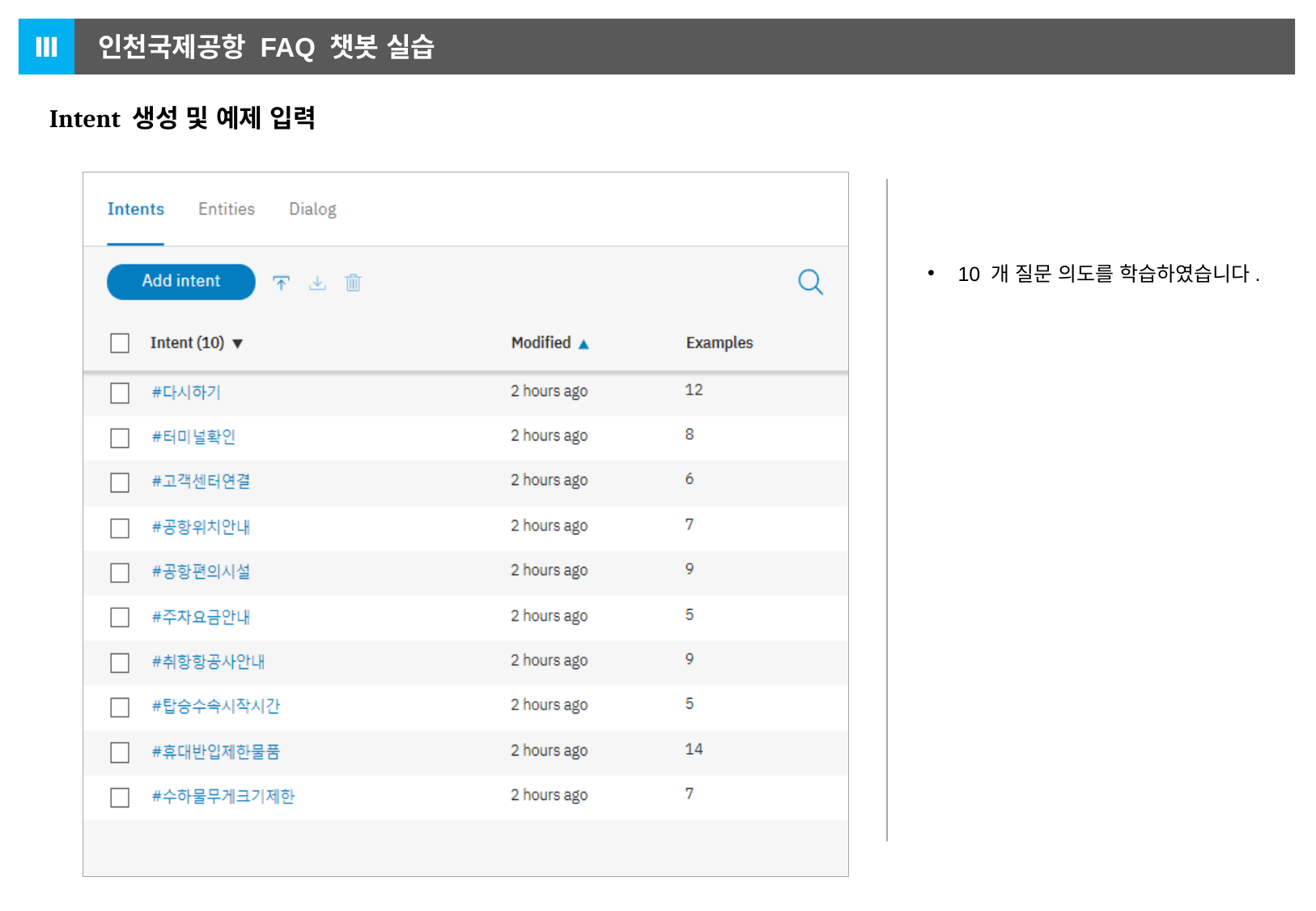

Ⅲ
인천국제공항 FAQ 챗봇 실습
Intent 생성 및 예제 입력

10 개 질문 의도를 학습하였습니다.